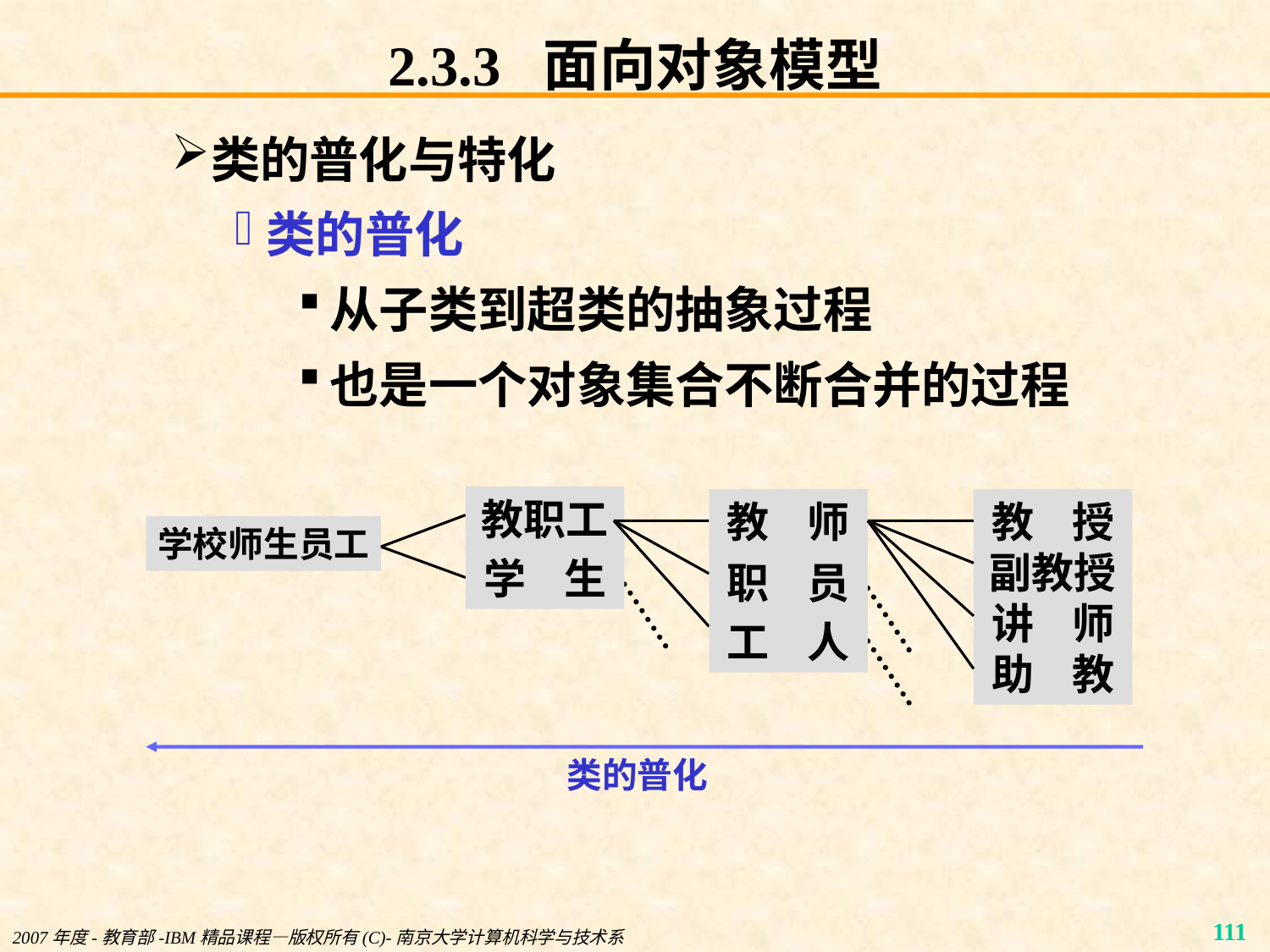

# 2.3.3  面向对象模型
类的普化与特化
类的普化
从子类到超类的抽象过程
也是一个对象集合不断合并的过程
教职工

教    师

教    授
副教授
讲    师
助    教

学校师生员工

学    生

职    员

工    人

类的普化

111
2007年度-教育部-IBM精品课程—版权所有(C)-南京大学计算机科学与技术系